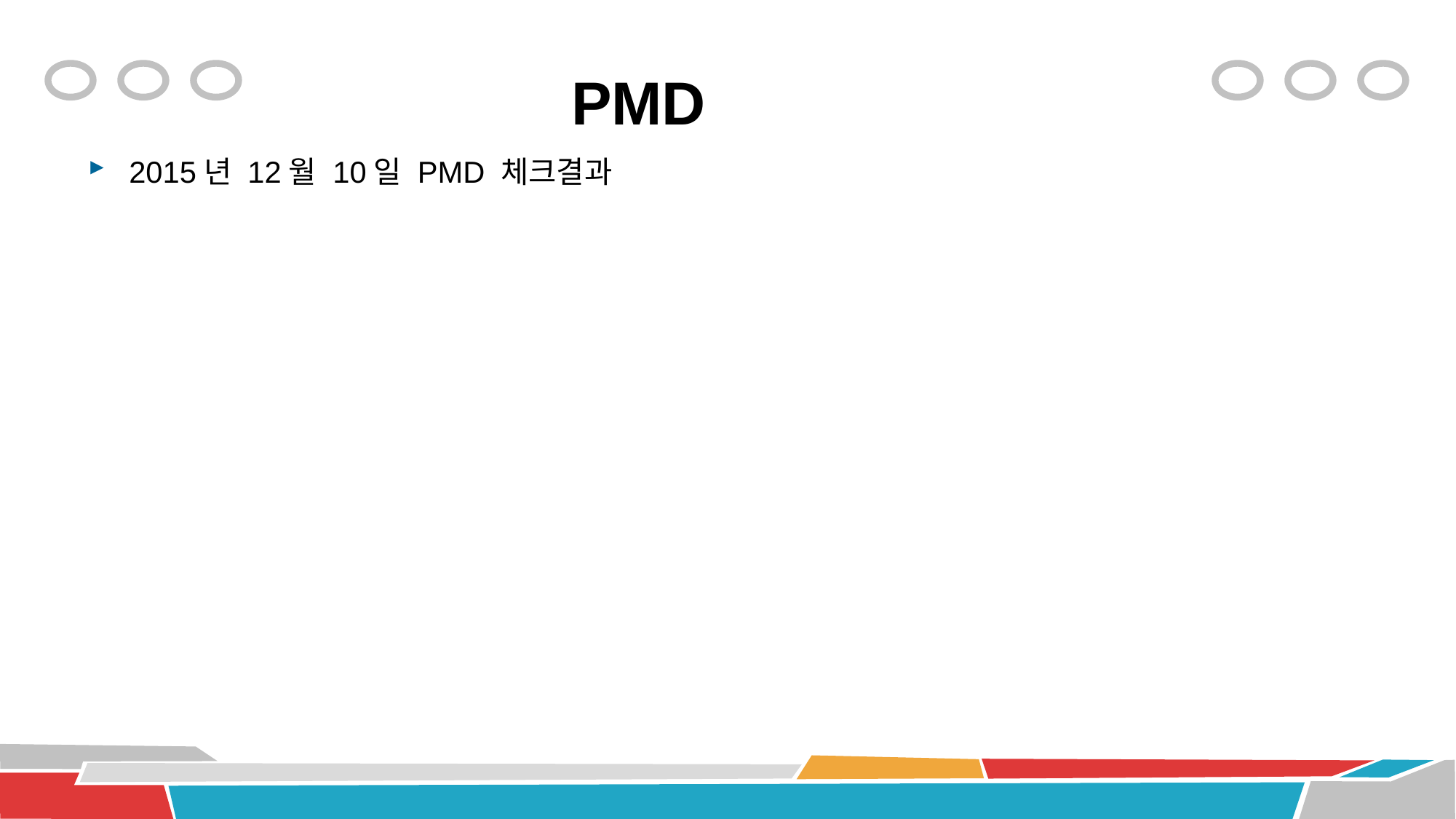

# PMD
2015년 12월 10일 PMD 체크결과